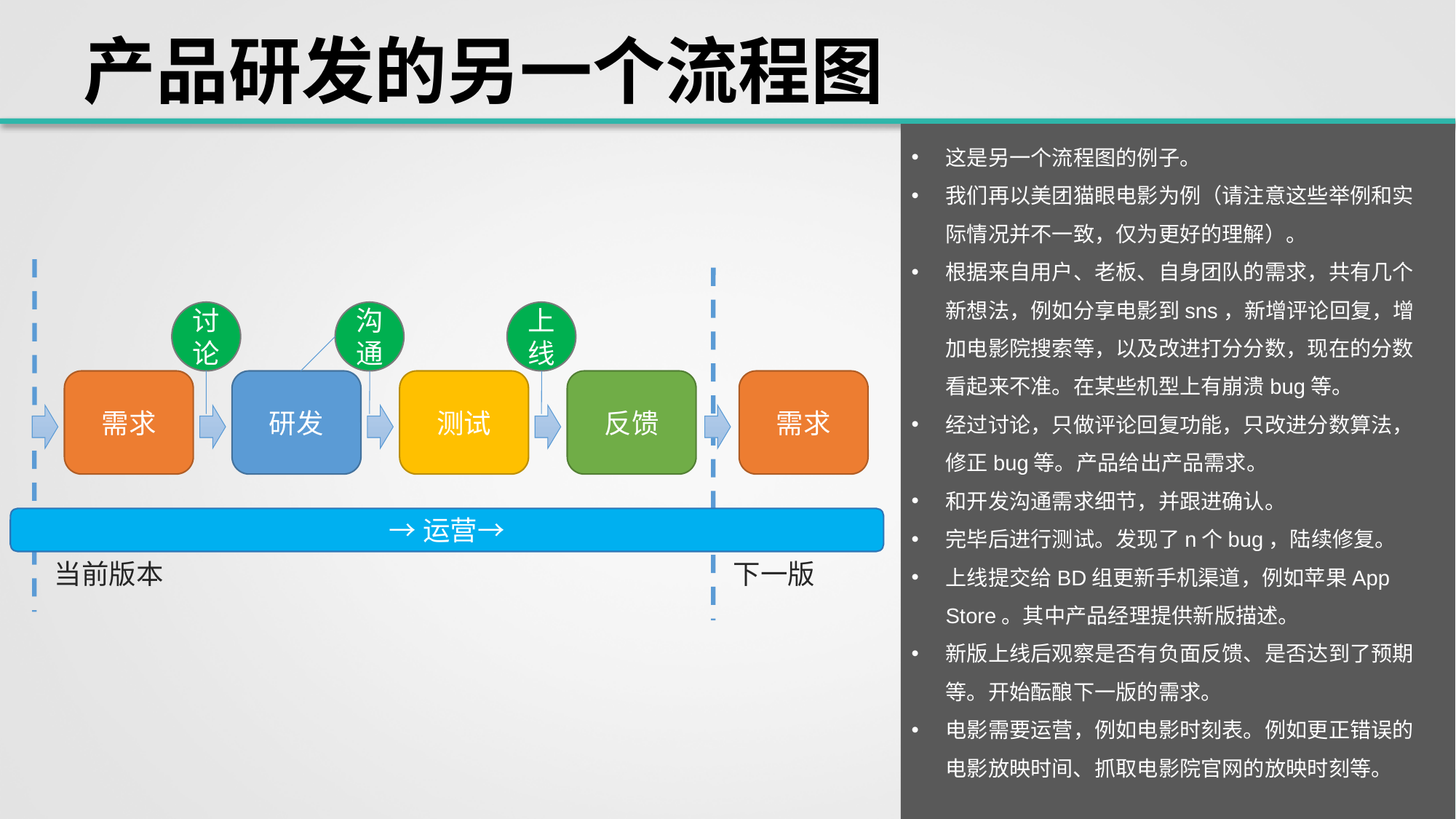

# 产品研发的另一个流程图

这是另一个流程图的例子。
我们再以美团猫眼电影为例（请注意这些举例和实际情况并不一致，仅为更好的理解）。
根据来自用户、老板、自身团队的需求，共有几个新想法，例如分享电影到sns，新增评论回复，增加电影院搜索等，以及改进打分分数，现在的分数看起来不准。在某些机型上有崩溃bug等。
经过讨论，只做评论回复功能，只改进分数算法，修正bug等。产品给出产品需求。
和开发沟通需求细节，并跟进确认。
完毕后进行测试。发现了n个bug，陆续修复。
上线提交给BD组更新手机渠道，例如苹果App Store。其中产品经理提供新版描述。
新版上线后观察是否有负面反馈、是否达到了预期等。开始酝酿下一版的需求。
电影需要运营，例如电影时刻表。例如更正错误的电影放映时间、抓取电影院官网的放映时刻等。

讨论
沟通
上线
需求
研发
测试
反馈
需求

→运营→
当前版本
下一版